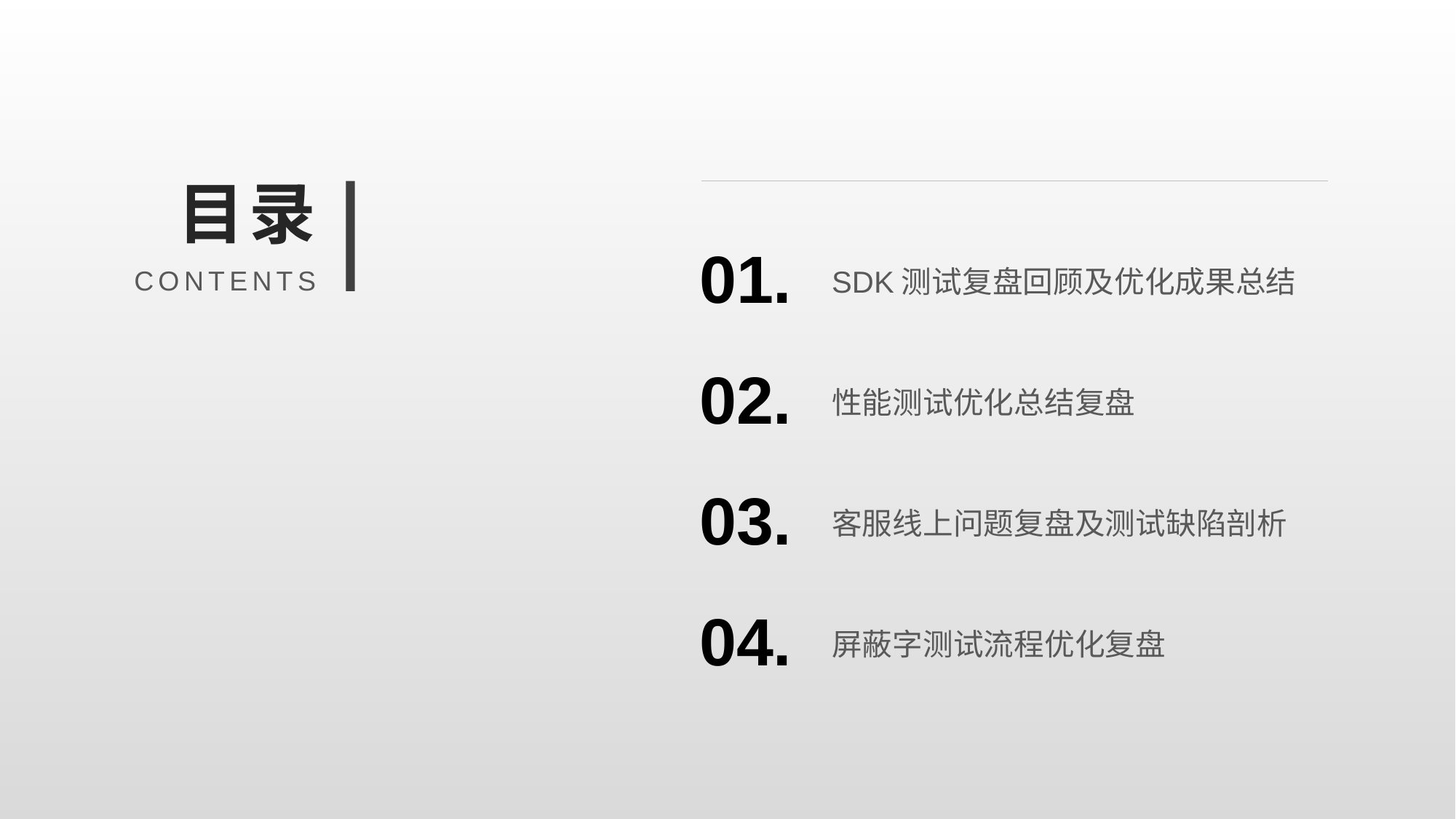

目录

01.
SDK测试复盘回顾及优化成果总结
CONTENTS
02.
性能测试优化总结复盘
03.
客服线上问题复盘及测试缺陷剖析
04.
屏蔽字测试流程优化复盘